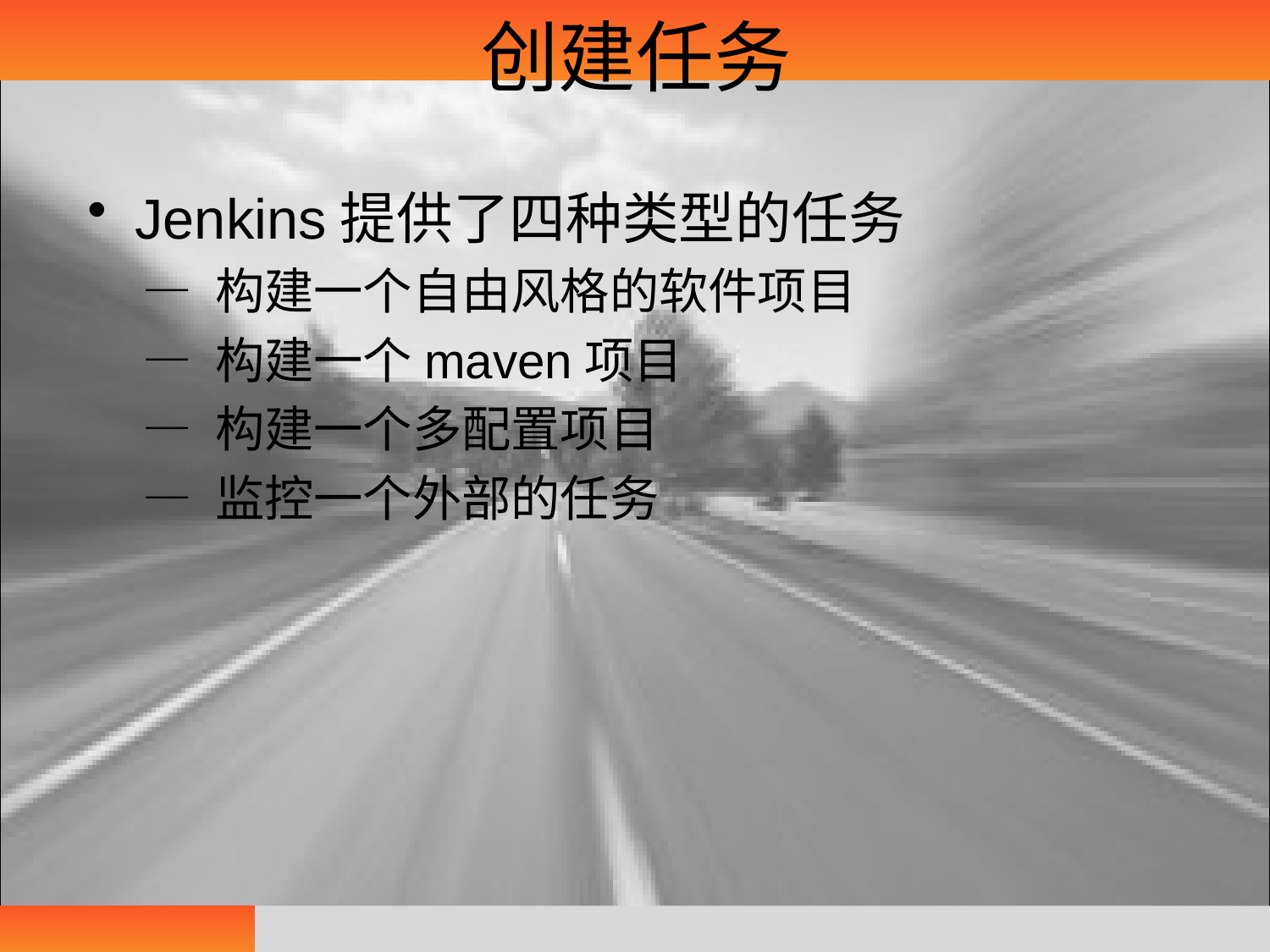

# 创建任务
Jenkins提供了四种类型的任务
— 构建一个自由风格的软件项目
— 构建一个maven项目
— 构建一个多配置项目
— 监控一个外部的任务